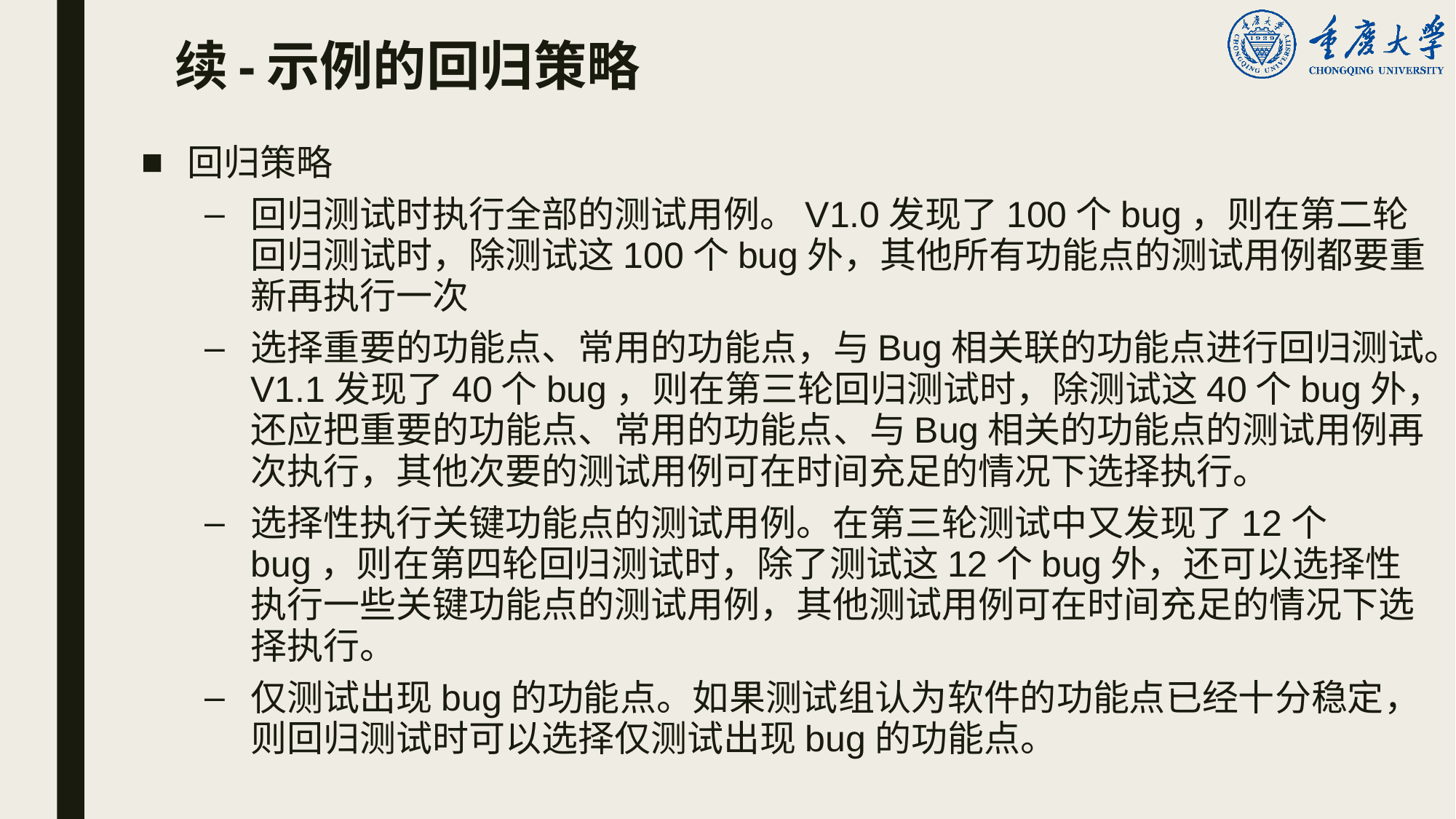

# 续-示例的回归策略
回归策略
回归测试时执行全部的测试用例。V1.0发现了100个bug，则在第二轮回归测试时，除测试这100个bug外，其他所有功能点的测试用例都要重新再执行一次
选择重要的功能点、常用的功能点，与Bug相关联的功能点进行回归测试。V1.1发现了40个bug，则在第三轮回归测试时，除测试这40个bug外，还应把重要的功能点、常用的功能点、与Bug相关的功能点的测试用例再次执行，其他次要的测试用例可在时间充足的情况下选择执行。
选择性执行关键功能点的测试用例。在第三轮测试中又发现了12个bug，则在第四轮回归测试时，除了测试这12个bug外，还可以选择性执行一些关键功能点的测试用例，其他测试用例可在时间充足的情况下选择执行。
仅测试出现bug的功能点。如果测试组认为软件的功能点已经十分稳定，则回归测试时可以选择仅测试出现bug的功能点。